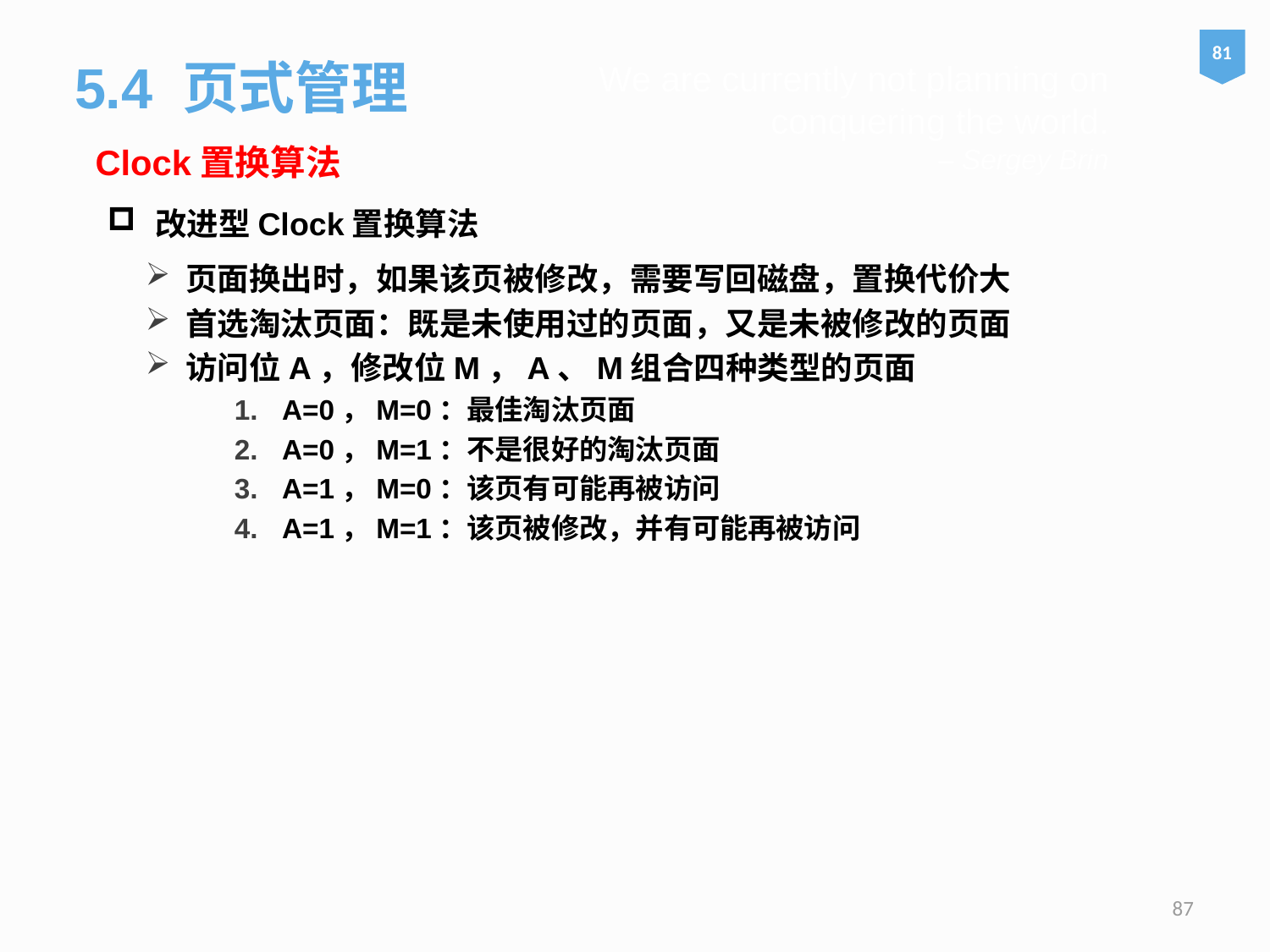

5.4 页式管理
81
# We are currently not planning on conquering the world. – Sergey Brin
    Clock置换算法
改进型Clock置换算法
 页面换出时，如果该页被修改，需要写回磁盘，置换代价大
 首选淘汰页面：既是未使用过的页面，又是未被修改的页面
 访问位A，修改位M，A、M组合四种类型的页面
A=0，M=0：最佳淘汰页面
A=0，M=1：不是很好的淘汰页面
A=1，M=0：该页有可能再被访问
A=1，M=1：该页被修改，并有可能再被访问
87